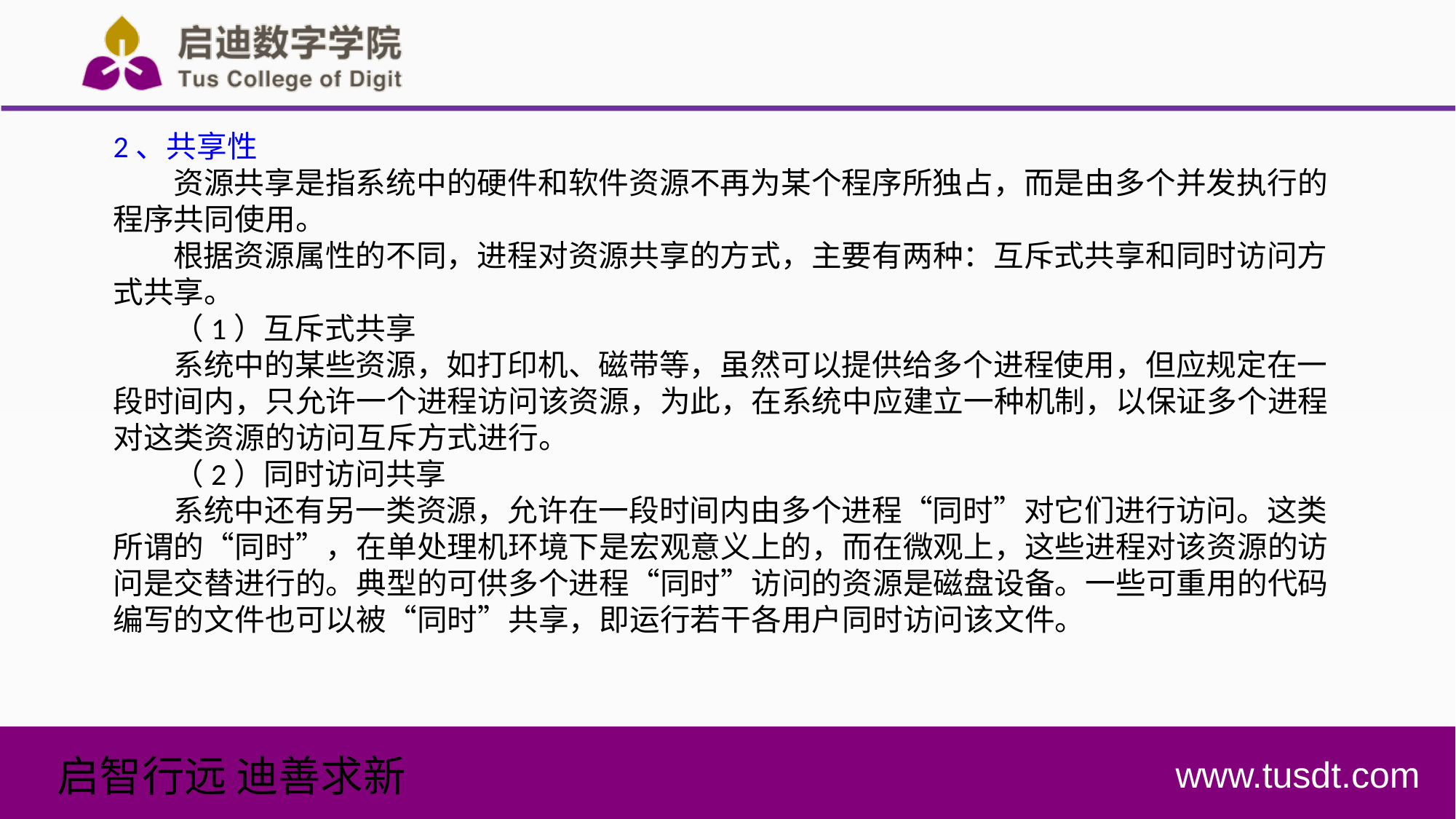

2、共享性
资源共享是指系统中的硬件和软件资源不再为某个程序所独占，而是由多个并发执行的程序共同使用。
根据资源属性的不同，进程对资源共享的方式，主要有两种：互斥式共享和同时访问方式共享。
（1）互斥式共享
系统中的某些资源，如打印机、磁带等，虽然可以提供给多个进程使用，但应规定在一段时间内，只允许一个进程访问该资源，为此，在系统中应建立一种机制，以保证多个进程对这类资源的访问互斥方式进行。
（2）同时访问共享
系统中还有另一类资源，允许在一段时间内由多个进程“同时”对它们进行访问。这类所谓的“同时”，在单处理机环境下是宏观意义上的，而在微观上，这些进程对该资源的访问是交替进行的。典型的可供多个进程“同时”访问的资源是磁盘设备。一些可重用的代码编写的文件也可以被“同时”共享，即运行若干各用户同时访问该文件。